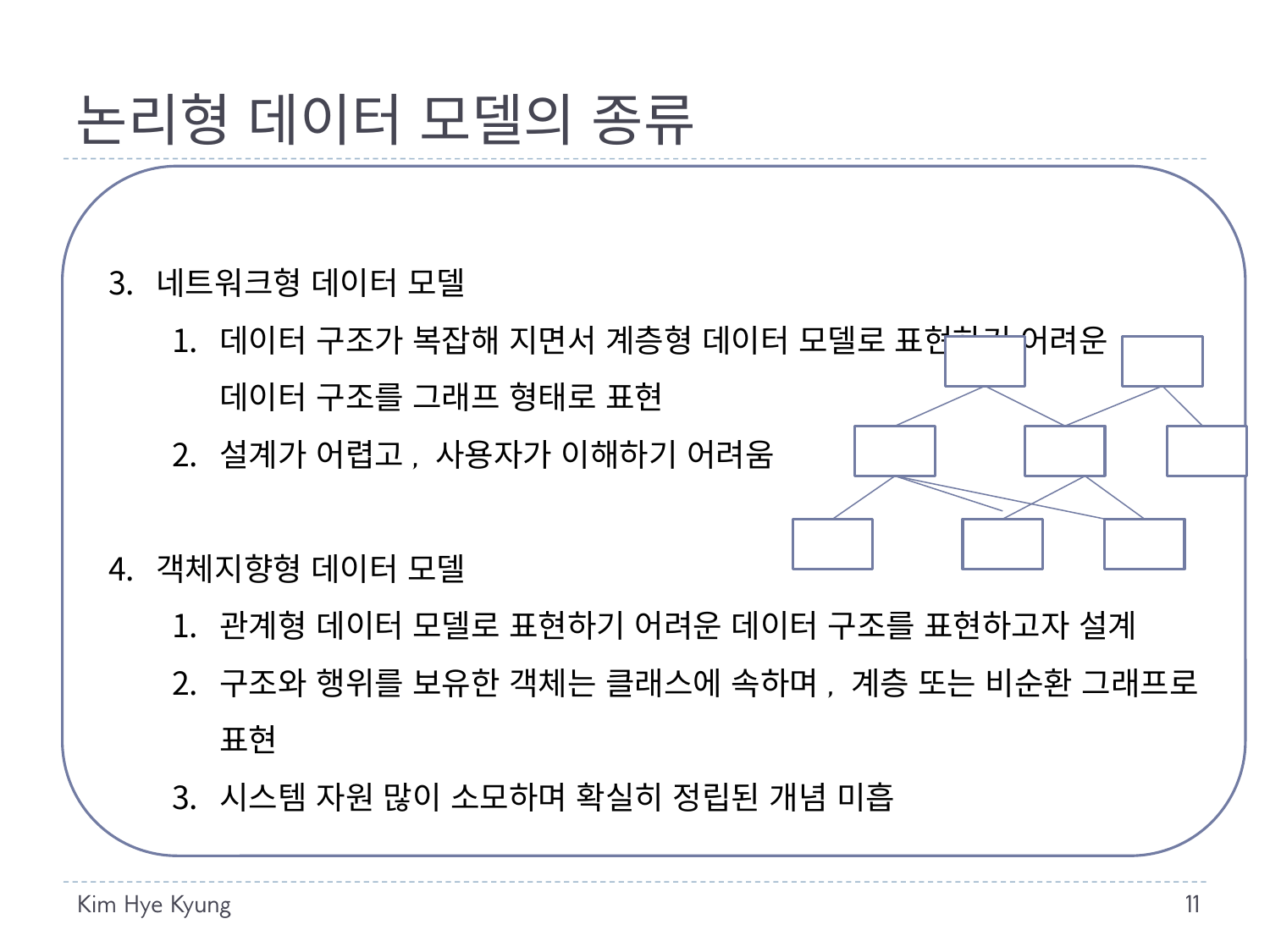

# 논리형 데이터 모델의 종류

네트워크형 데이터 모델
데이터 구조가 복잡해 지면서 계층형 데이터 모델로 표현하기 어려운 데이터 구조를 그래프 형태로 표현
설계가 어렵고, 사용자가 이해하기 어려움

객체지향형 데이터 모델
관계형 데이터 모델로 표현하기 어려운 데이터 구조를 표현하고자 설계
구조와 행위를 보유한 객체는 클래스에 속하며, 계층 또는 비순환 그래프로 표현
시스템 자원 많이 소모하며 확실히 정립된 개념 미흡

          11